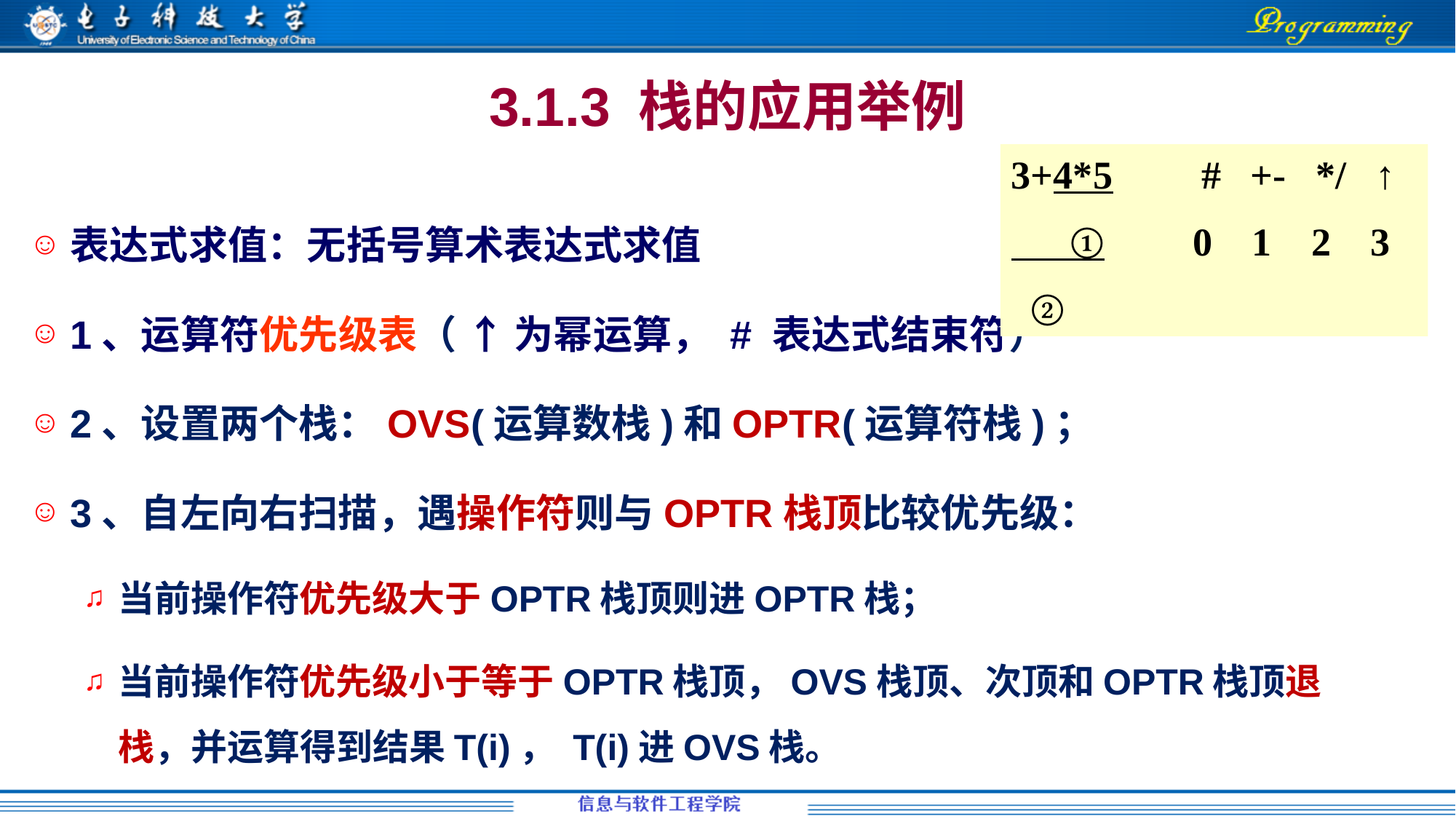

# 3.1.3 栈的应用举例
3+4*5         #   +-   */   ↑
      ①         0    1    2    3
  ②
表达式求值：无括号算术表达式求值
1、运算符优先级表（ ↑ 为幂运算， # 表达式结束符）
2、设置两个栈：OVS(运算数栈)和OPTR(运算符栈)；
3、自左向右扫描，遇操作符则与OPTR栈顶比较优先级：
当前操作符优先级大于OPTR栈顶则进OPTR栈；
当前操作符优先级小于等于OPTR栈顶，OVS栈顶、次顶和OPTR栈顶退栈，并运算得到结果T(i)， T(i)进OVS栈。